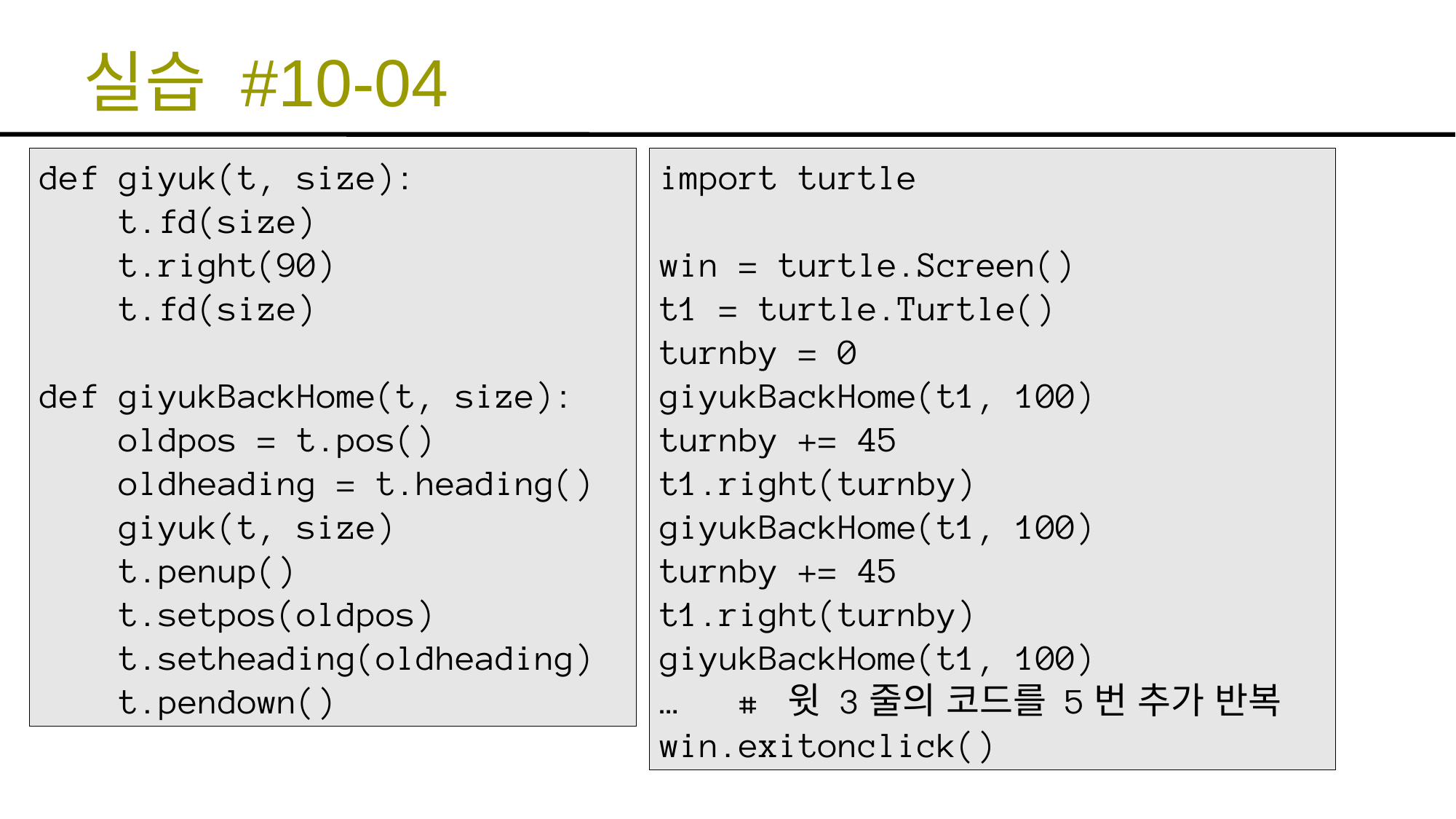

# 실습 #10-04
def giyuk(t, size):
    t.fd(size)
    t.right(90)
    t.fd(size)

def giyukBackHome(t, size):
    oldpos = t.pos()
    oldheading = t.heading()
    giyuk(t, size)
    t.penup()
    t.setpos(oldpos)
    t.setheading(oldheading)
    t.pendown()
import turtle

win = turtle.Screen()
t1 = turtle.Turtle()
turnby = 0
giyukBackHome(t1, 100)
turnby += 45
t1.right(turnby)
giyukBackHome(t1, 100)
turnby += 45
t1.right(turnby)
giyukBackHome(t1, 100)
…   # 윗 3줄의 코드를 5번 추가 반복
win.exitonclick()